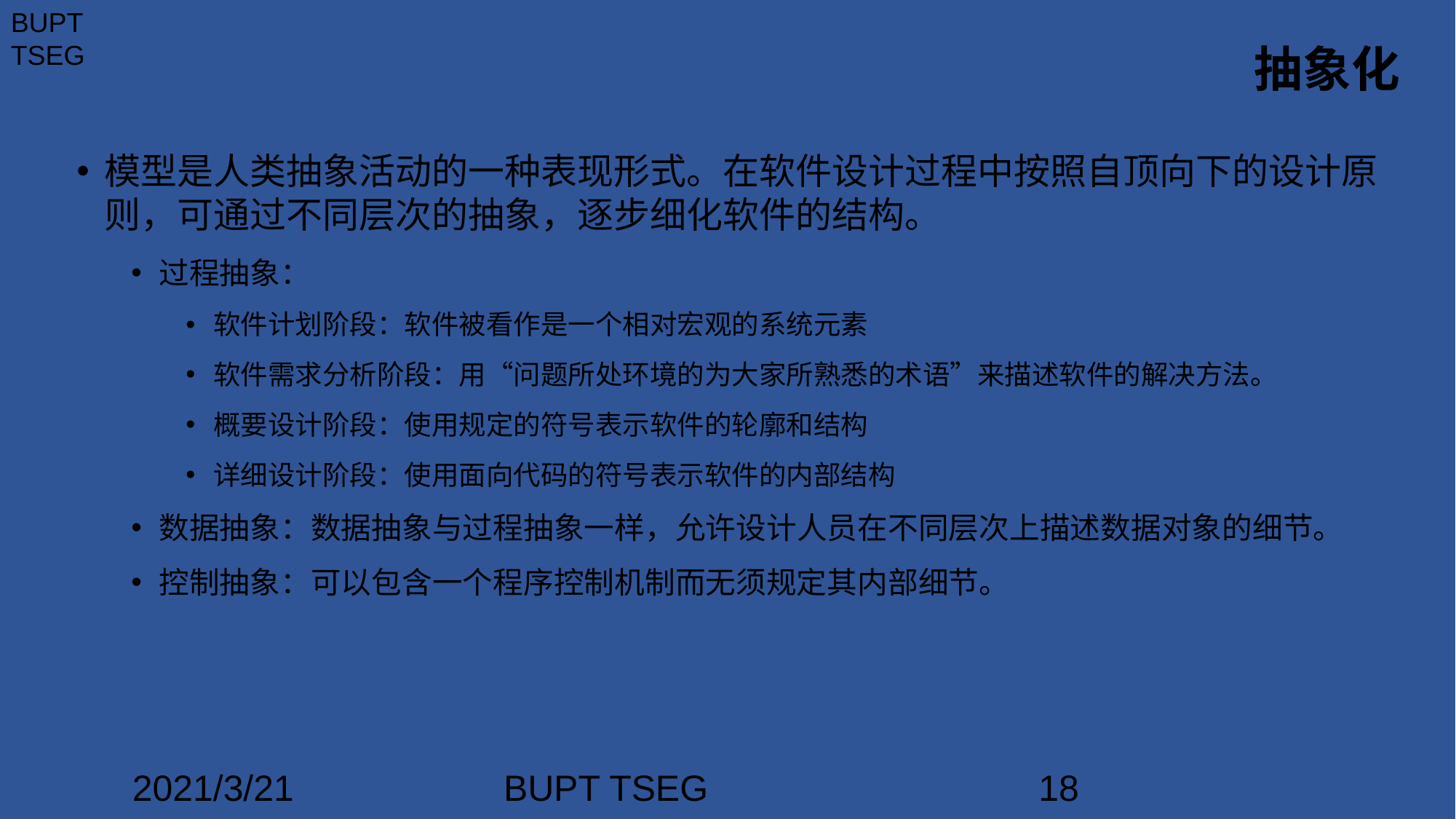

# 抽象化
模型是人类抽象活动的一种表现形式。在软件设计过程中按照自顶向下的设计原则，可通过不同层次的抽象，逐步细化软件的结构。
过程抽象：
软件计划阶段：软件被看作是一个相对宏观的系统元素
软件需求分析阶段：用“问题所处环境的为大家所熟悉的术语”来描述软件的解决方法。
概要设计阶段：使用规定的符号表示软件的轮廓和结构
详细设计阶段：使用面向代码的符号表示软件的内部结构
数据抽象：数据抽象与过程抽象一样，允许设计人员在不同层次上描述数据对象的细节。
控制抽象：可以包含一个程序控制机制而无须规定其内部细节。
2021/3/21
BUPT TSEG
18